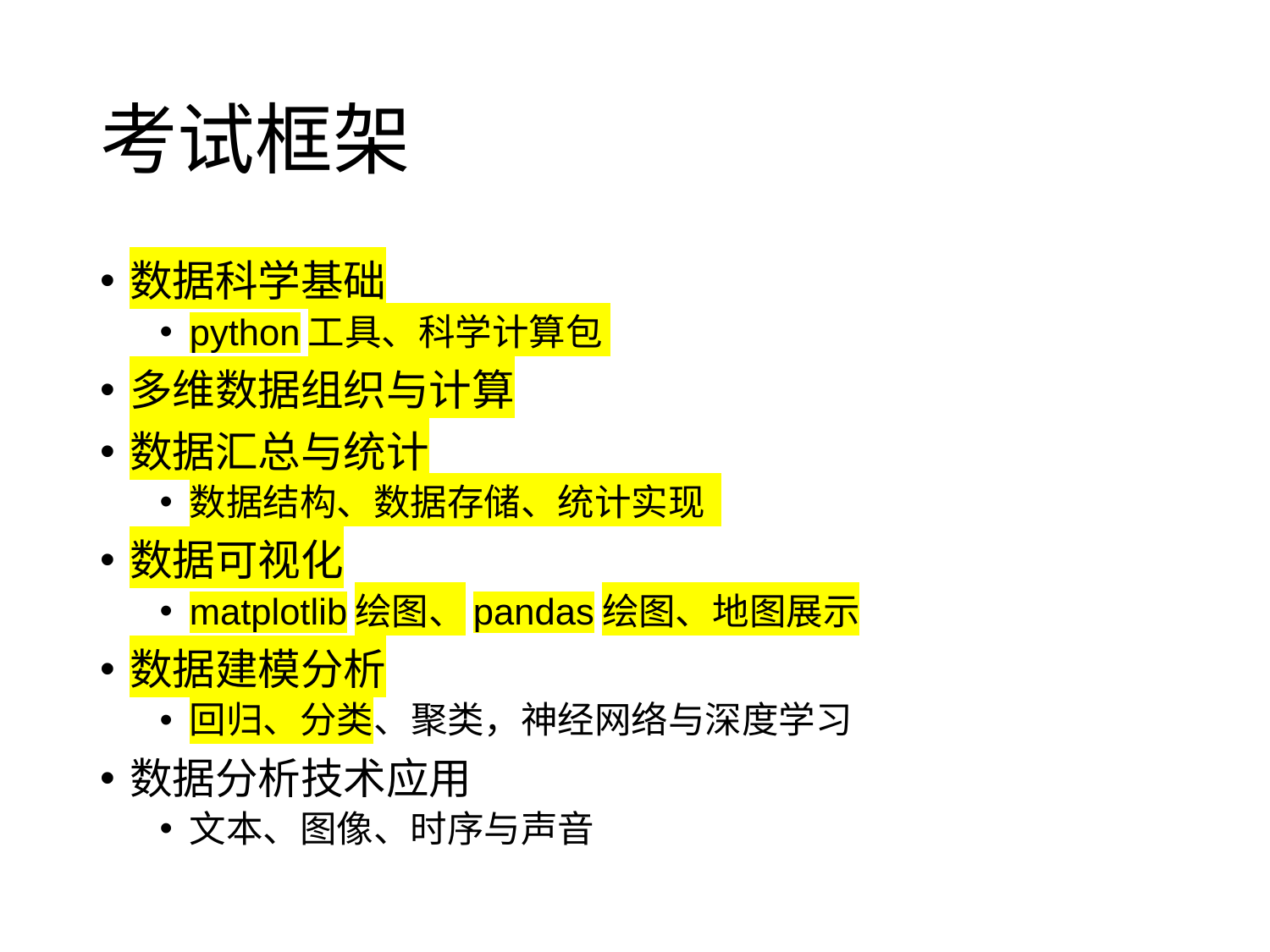

# 考试框架
数据科学基础
python工具、科学计算包
多维数据组织与计算
数据汇总与统计
数据结构、数据存储、统计实现
数据可视化
matplotlib绘图、pandas绘图、地图展示
数据建模分析
回归、分类、聚类，神经网络与深度学习
数据分析技术应用
文本、图像、时序与声音